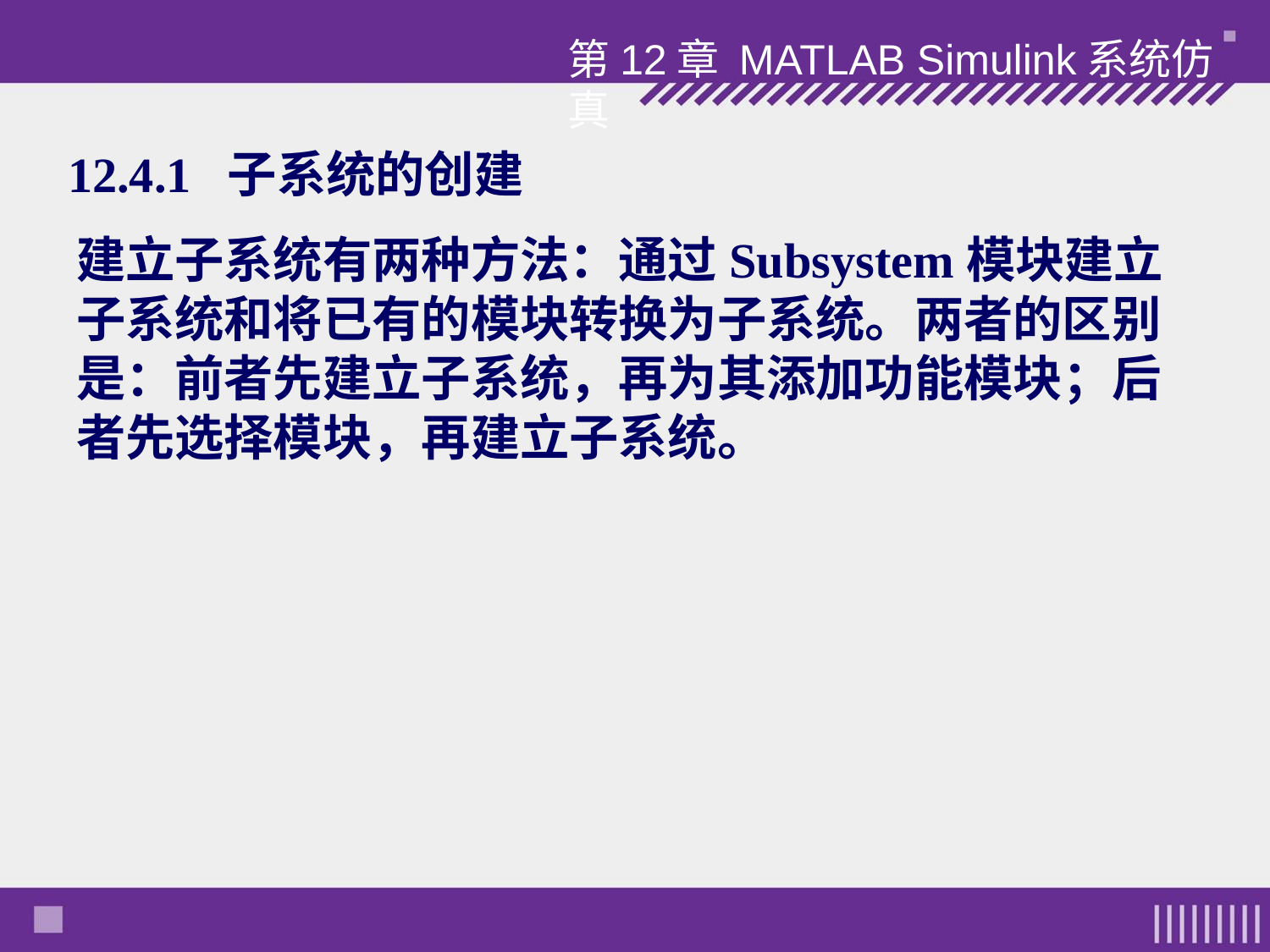

第12章 MATLAB Simulink系统仿真
# 12.4.1  子系统的创建
建立子系统有两种方法：通过Subsystem模块建立子系统和将已有的模块转换为子系统。两者的区别是：前者先建立子系统，再为其添加功能模块；后者先选择模块，再建立子系统。